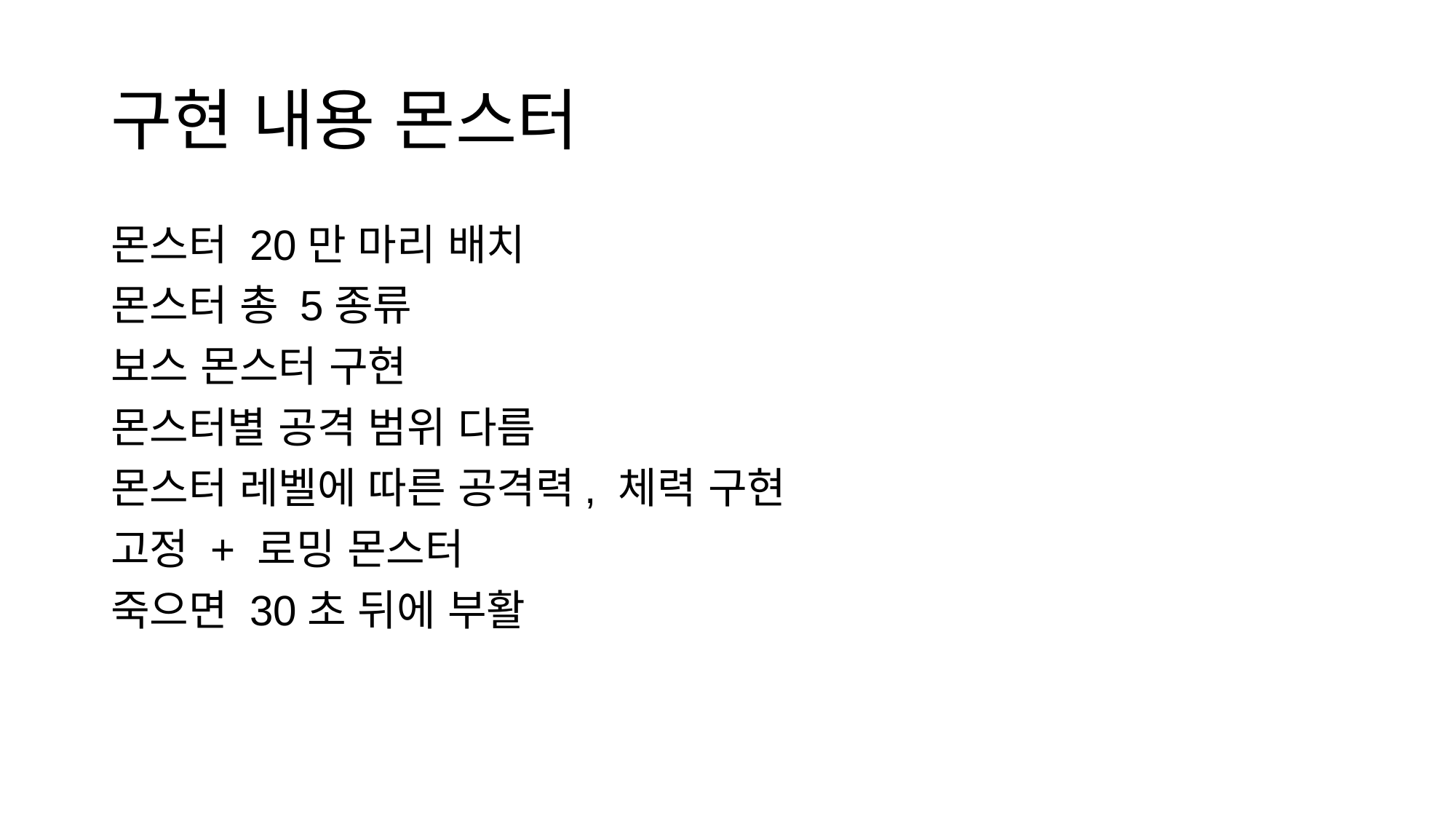

# 구현 내용 몬스터
몬스터 20만 마리 배치
몬스터 총 5종류
보스 몬스터 구현
몬스터별 공격 범위 다름
몬스터 레벨에 따른 공격력, 체력 구현
고정 + 로밍 몬스터
죽으면 30초 뒤에 부활